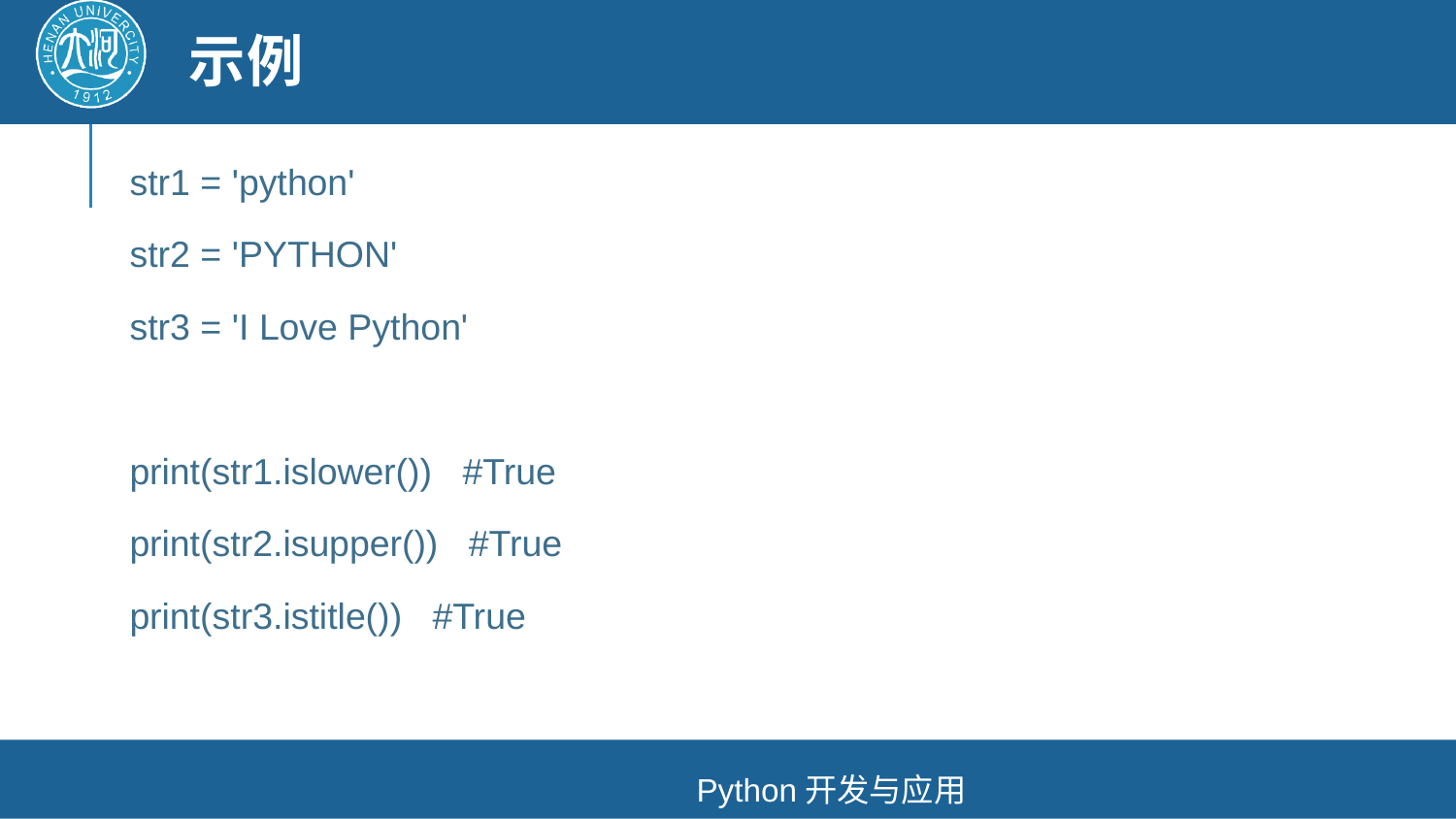

# 示例
str1 = 'python'
str2 = 'PYTHON'
str3 = 'I Love Python'

print(str1.islower())   #True
print(str2.isupper())   #True
print(str3.istitle())   #True

Python开发与应用
32